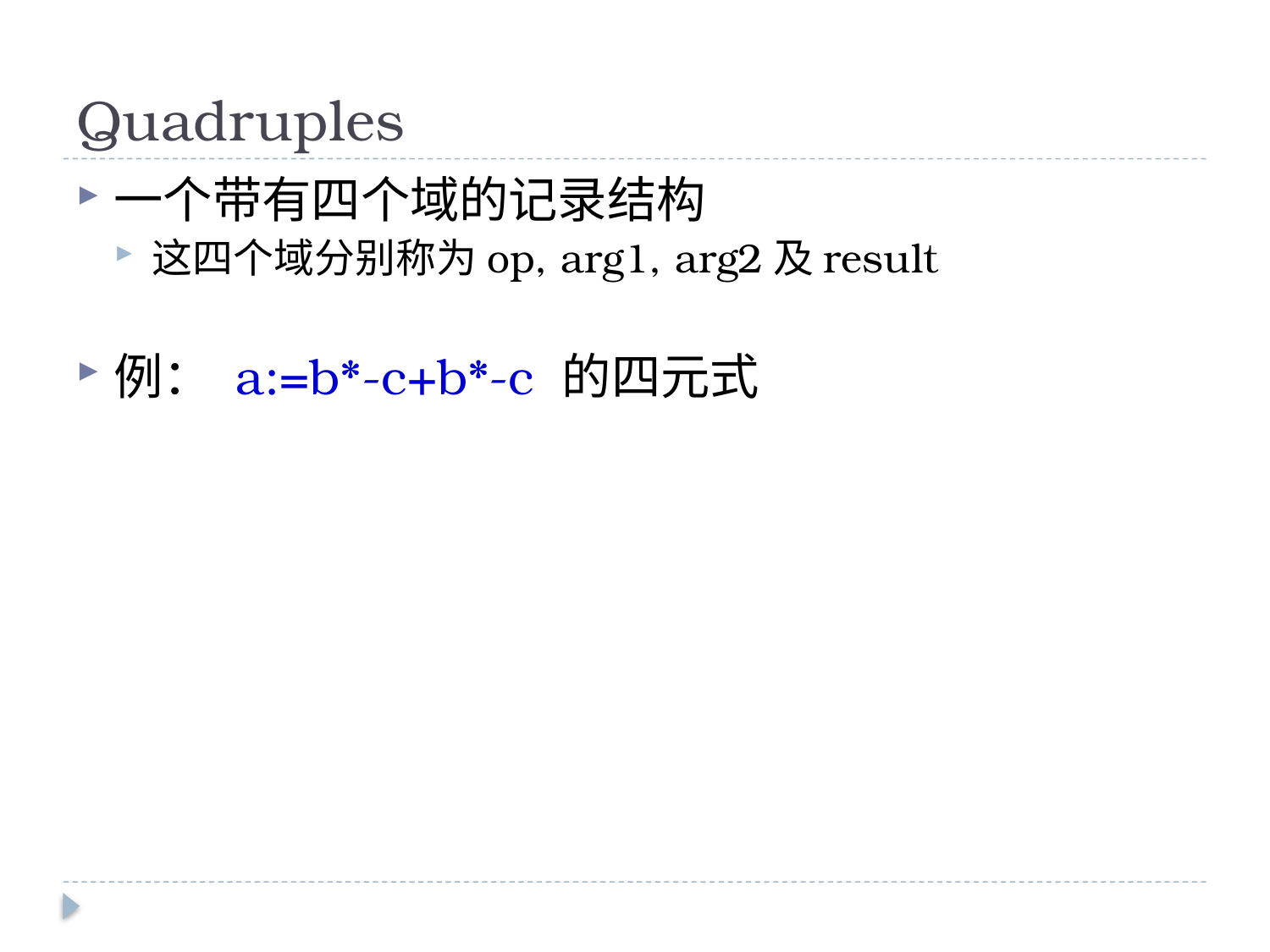

# Quadruples
一个带有四个域的记录结构
这四个域分别称为op, arg1, arg2及result

例： a:=b*-c+b*-c 的四元式

21